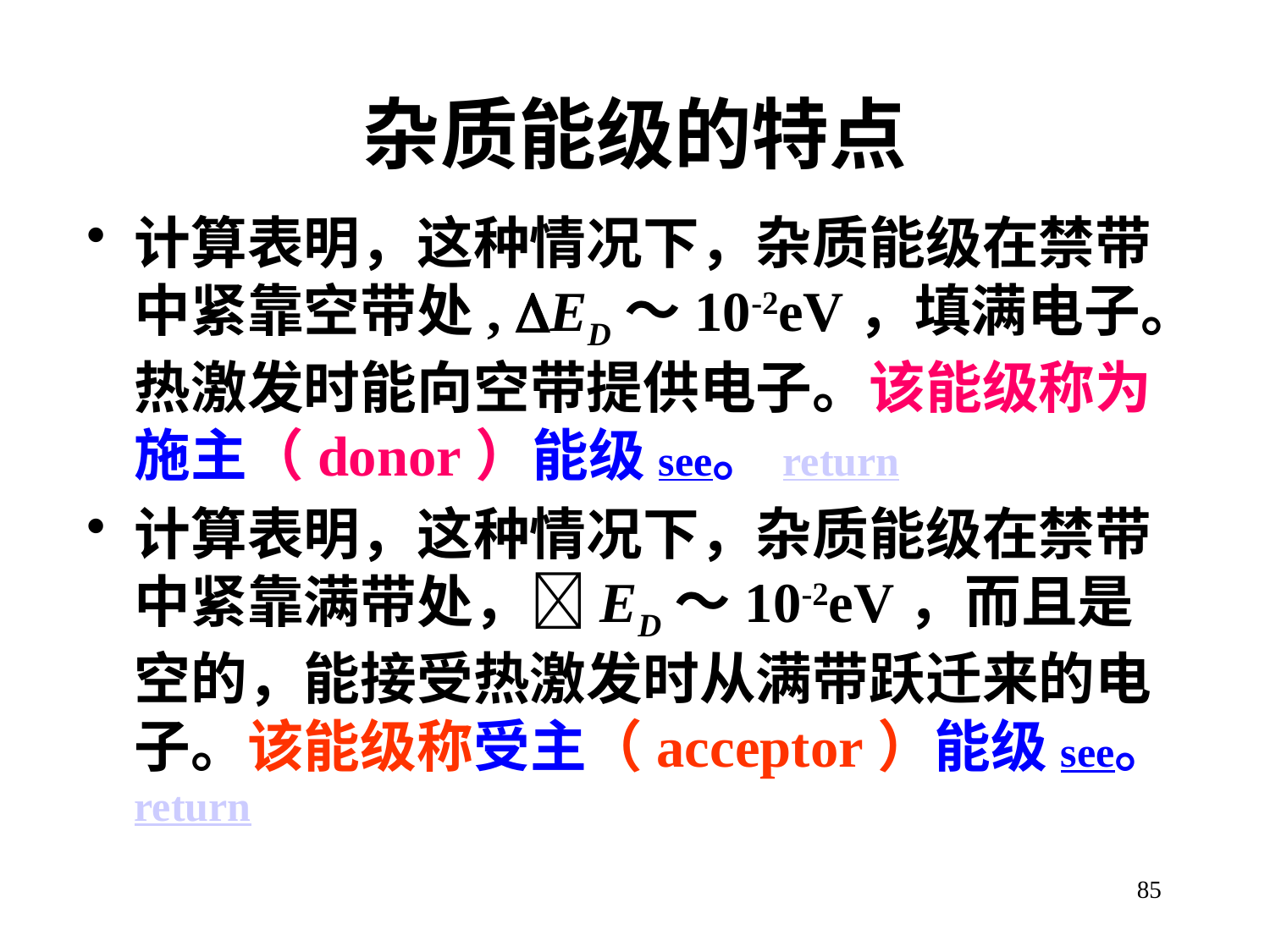

# 杂质能级的特点
计算表明，这种情况下，杂质能级在禁带中紧靠空带处, ΔED～10-2eV，填满电子。热激发时能向空带提供电子。该能级称为施主（donor）能级see。return
计算表明，这种情况下，杂质能级在禁带中紧靠满带处，ΔED～10-2eV，而且是空的，能接受热激发时从满带跃迁来的电子。该能级称受主（acceptor）能级see。return
85